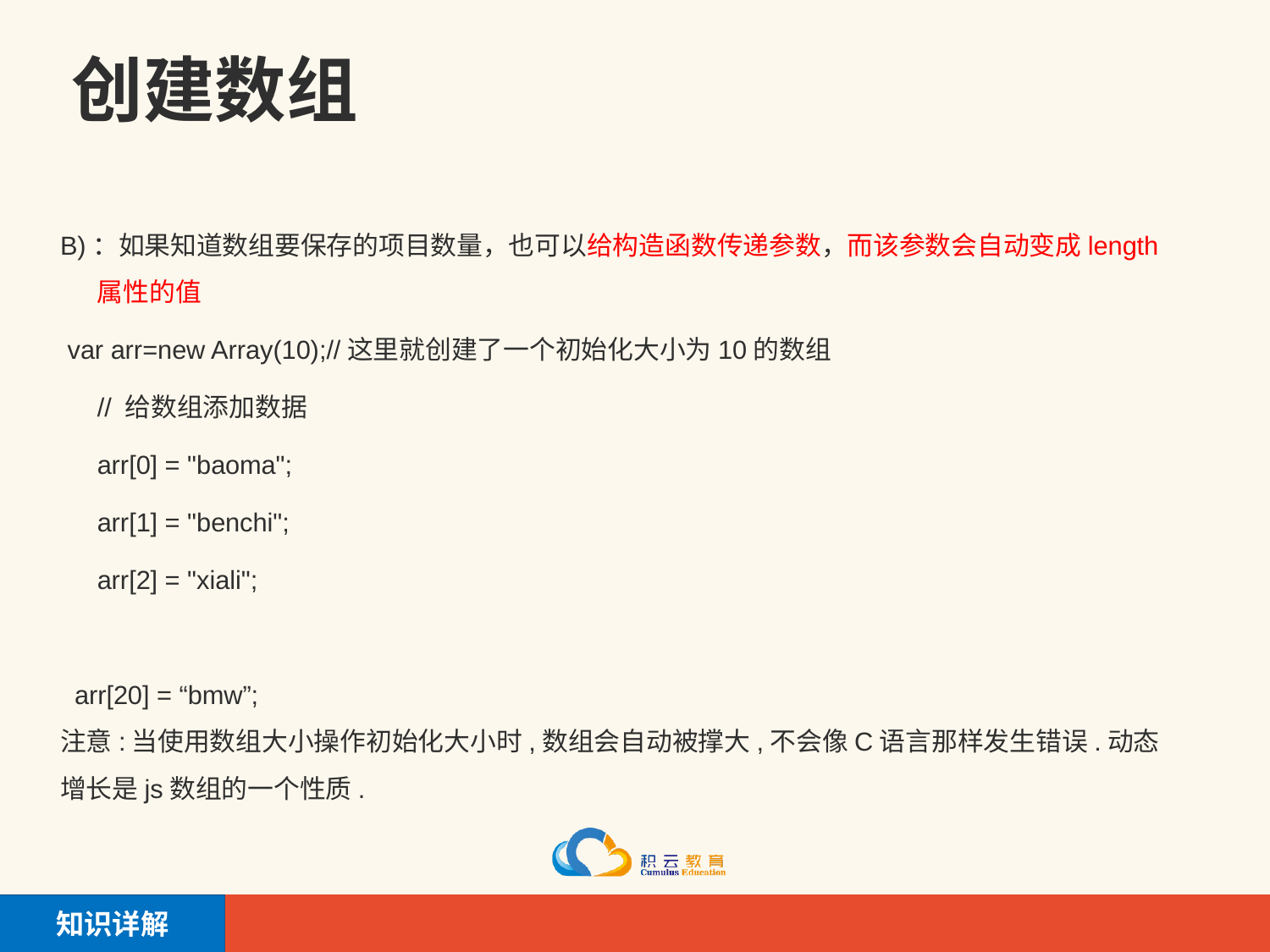

# 创建数组
B)：如果知道数组要保存的项目数量，也可以给构造函数传递参数，而该参数会自动变成length属性的值
 var arr=new Array(10);//这里就创建了一个初始化大小为10的数组
	// 给数组添加数据
	arr[0] = "baoma";
	arr[1] = "benchi";
	arr[2] = "xiali";

  arr[20] = “bmw”;
注意:当使用数组大小操作初始化大小时,数组会自动被撑大,不会像C语言那样发生错误.动态增长是js数组的一个性质.